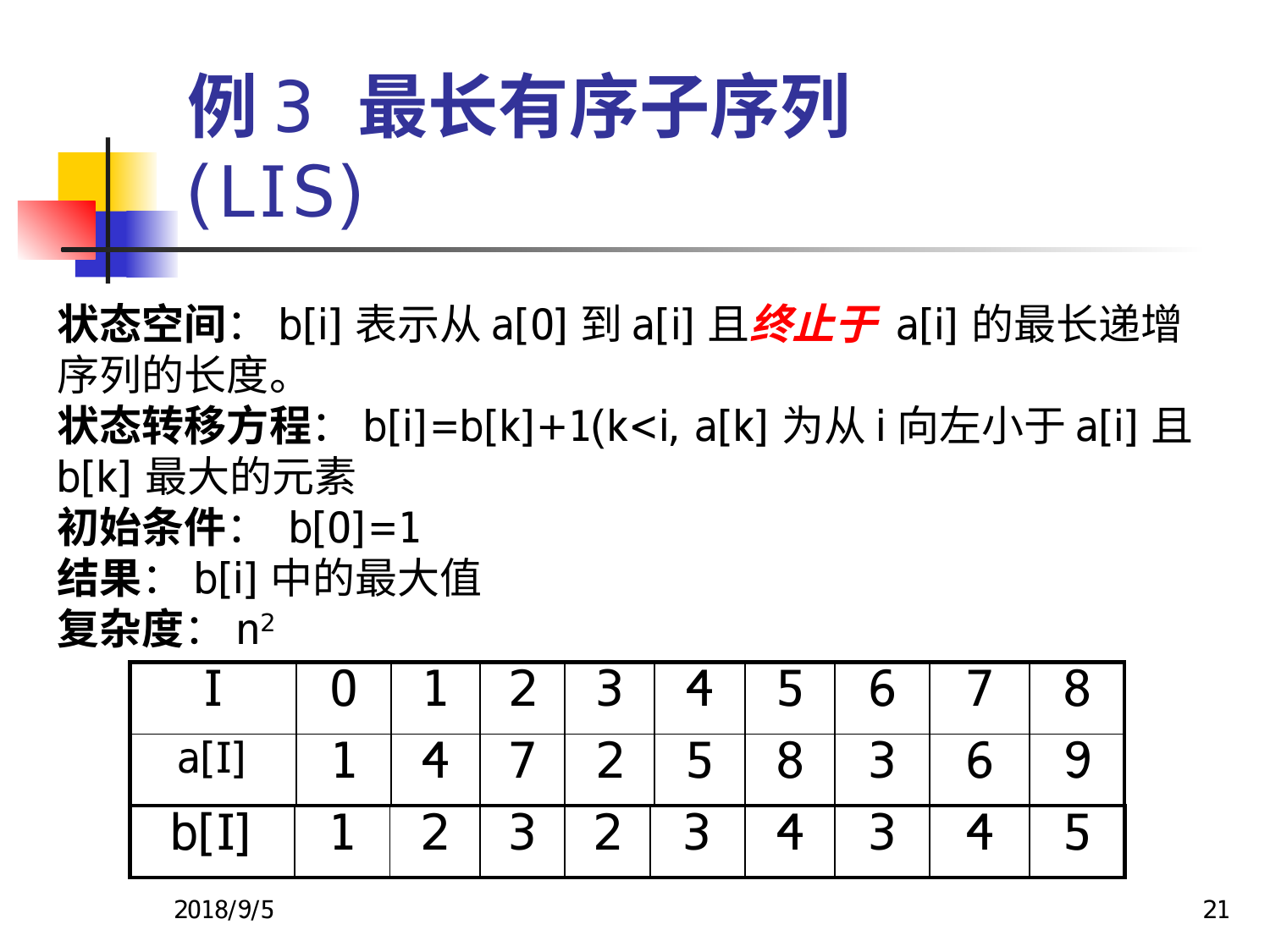

# 例3 最长有序子序列(LIS)
状态空间：b[i]表示从a[0]到a[i]且终止于 a[i]的最长递增序列的长度。
状态转移方程：b[i]=b[k]+1(k<i, a[k]为从i向左小于a[i]且b[k]最大的元素
初始条件： b[0]=1
结果：b[i]中的最大值
复杂度：n2
| I | 0 | 1 | 2 | 3 | 4 | 5 | 6 | 7 | 8 |
| --- | --- | --- | --- | --- | --- | --- | --- | --- | --- |
| a[I] | 1 | 4 | 7 | 2 | 5 | 8 | 3 | 6 | 9 |
| b[I] | 1 | 2 | 3 | 2 | 3 | 4 | 3 | 4 | 5 |
| --- | --- | --- | --- | --- | --- | --- | --- | --- | --- |
2018/9/5
21